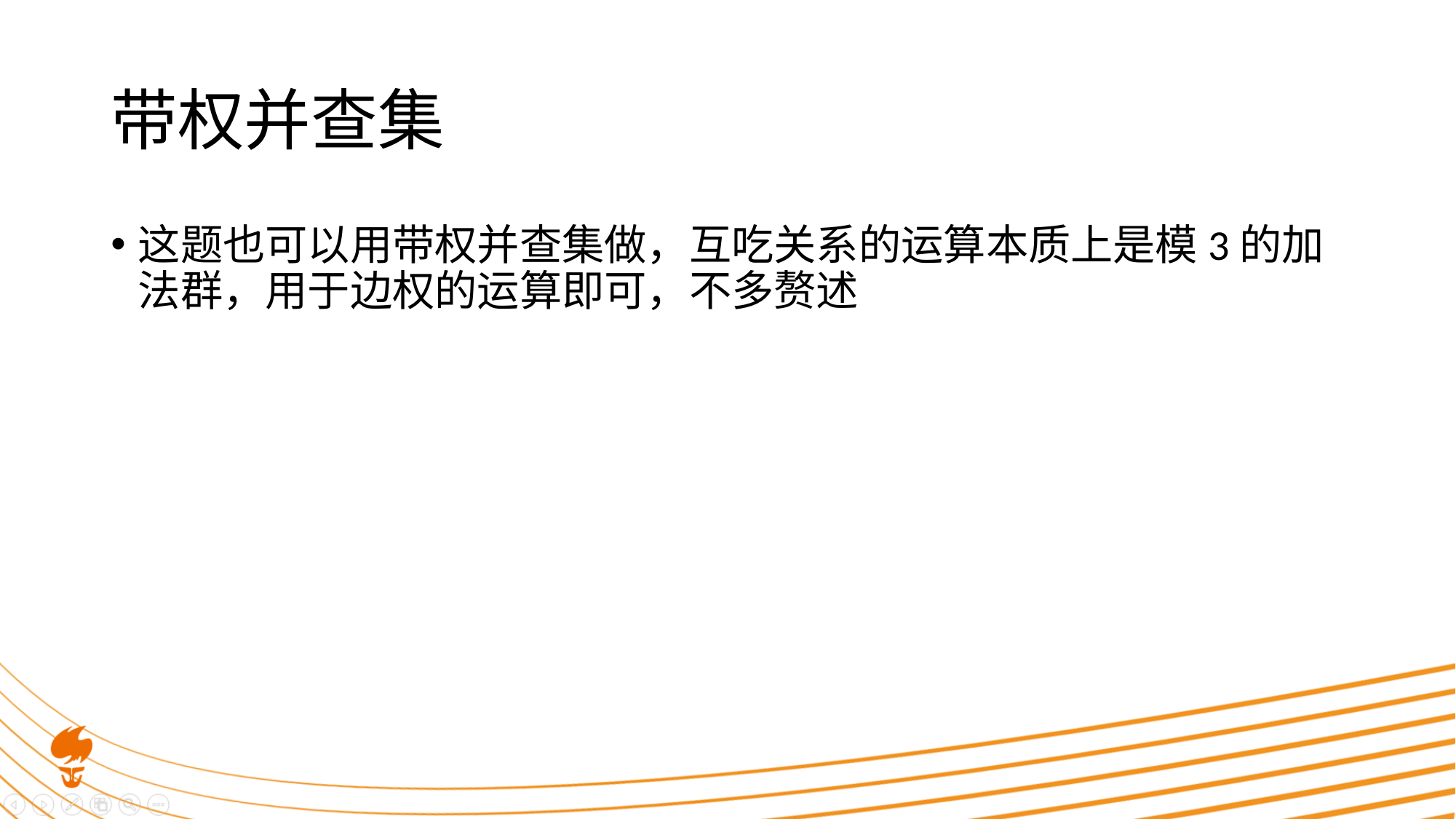

# 带权并查集
这题也可以用带权并查集做，互吃关系的运算本质上是模3的加法群，用于边权的运算即可，不多赘述